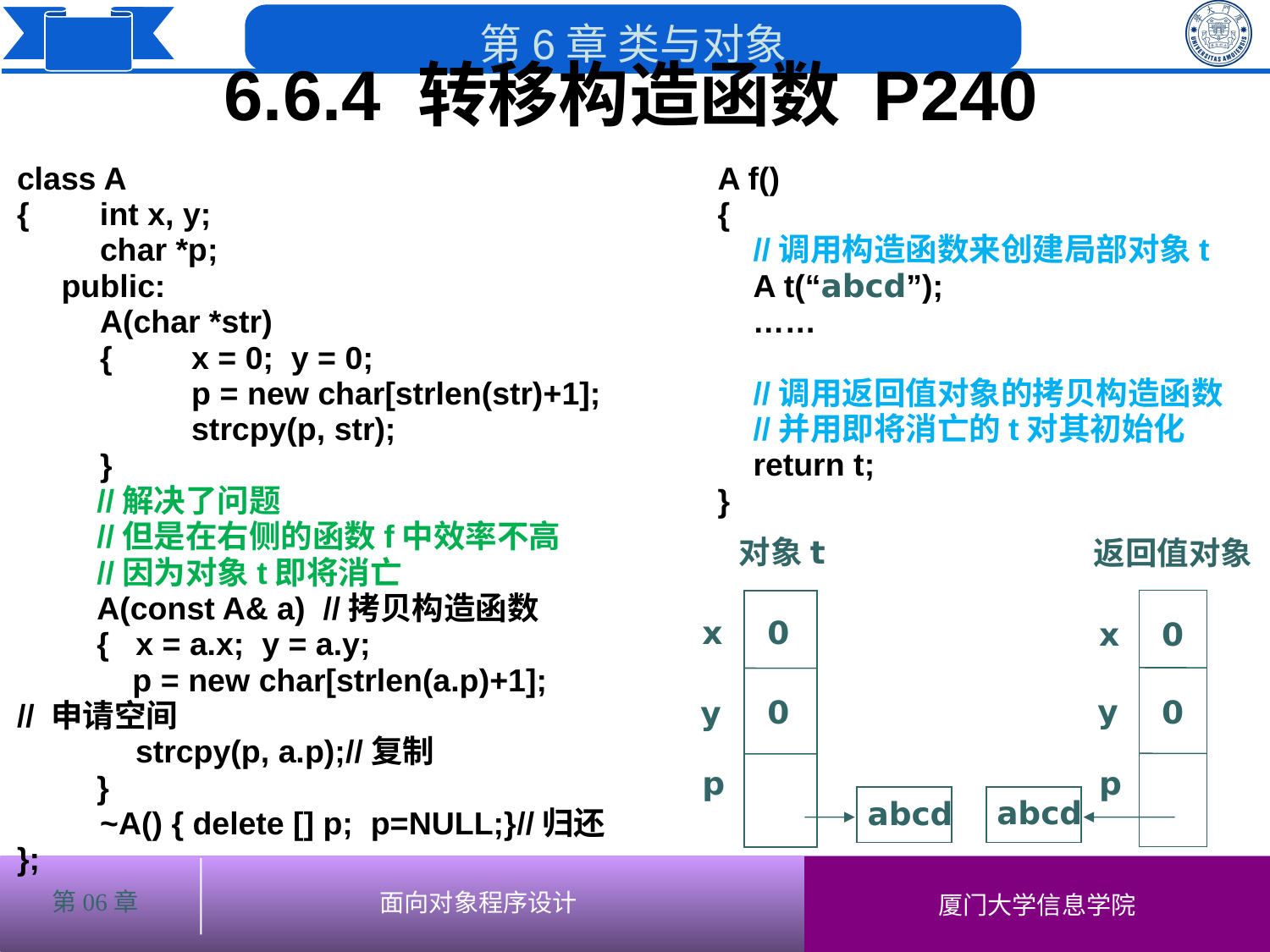

6.6.4 转移构造函数 P240
# class A
{	    int x, y;
	    char *p;
     public:
	    A(char *str)
	    {	x = 0;  y = 0;
		p = new char[strlen(str)+1];
		strcpy(p, str);
	    }
         //解决了问题
         //但是在右侧的函数f中效率不高
         //因为对象t即将消亡
         A(const A& a)  //拷贝构造函数
         {   x = a.x;  y = a.y;
             p = new char[strlen(a.p)+1];
// 申请空间
	        strcpy(p, a.p);//复制
         }
	    ~A() { delete [] p;  p=NULL;}//归还
};
A f()
{
    //调用构造函数来创建局部对象t
    A t(“abcd”);
    ……

    //调用返回值对象的拷贝构造函数
    //并用即将消亡的t对其初始化
    return t;
}

对象t
返回值对象

x
0
x
0

y
0
0
y

p
p
abcd

abcd

21